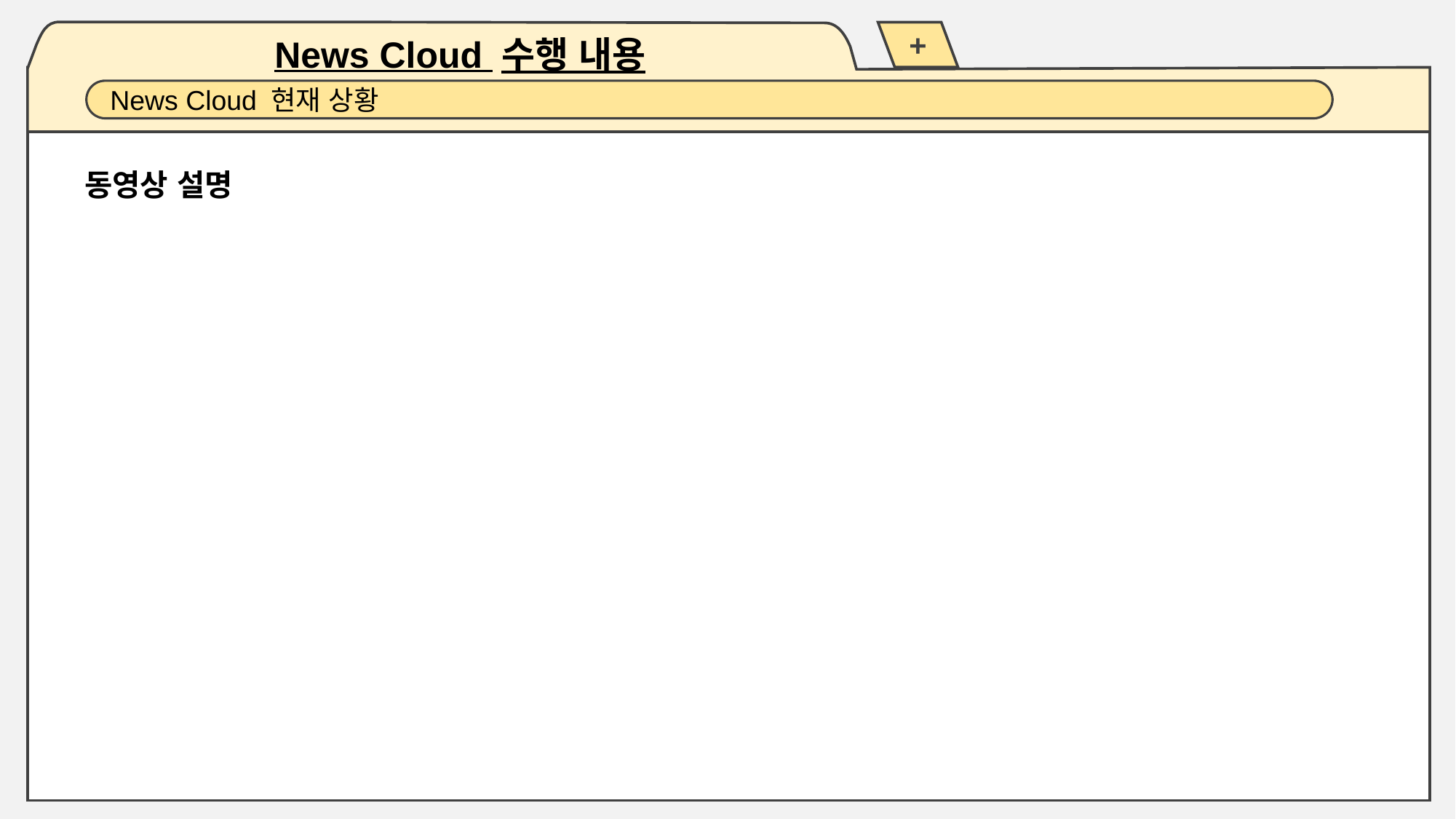

+
News Cloud 수행 내용
News Cloud 현재 상황

동영상 설명